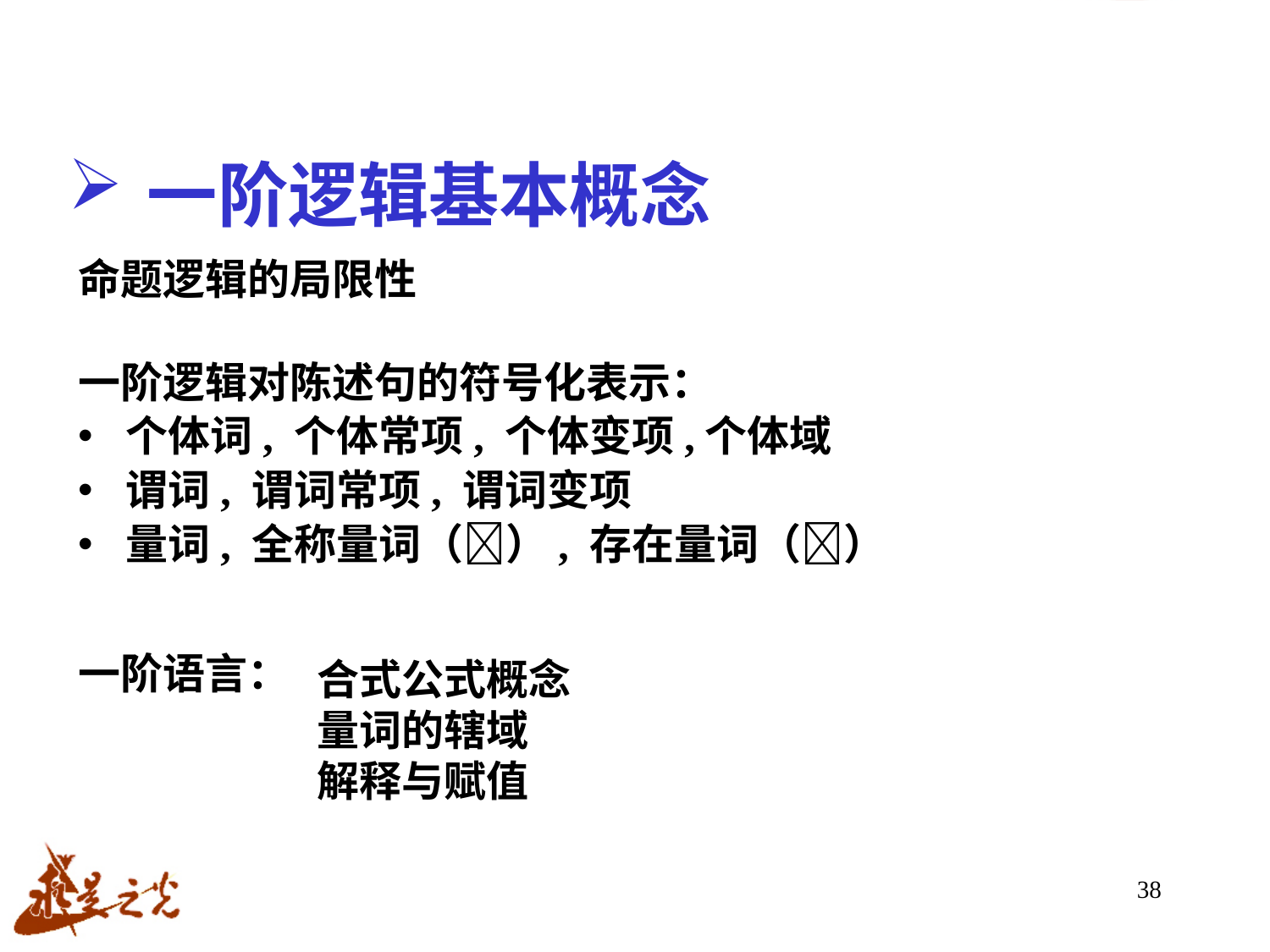

# 一阶逻辑基本概念
命题逻辑的局限性
一阶逻辑对陈述句的符号化表示：
个体词, 个体常项, 个体变项,个体域
谓词, 谓词常项, 谓词变项
量词, 全称量词（∀）, 存在量词（∃）

一阶语言：
合式公式概念
量词的辖域
解释与赋值

38